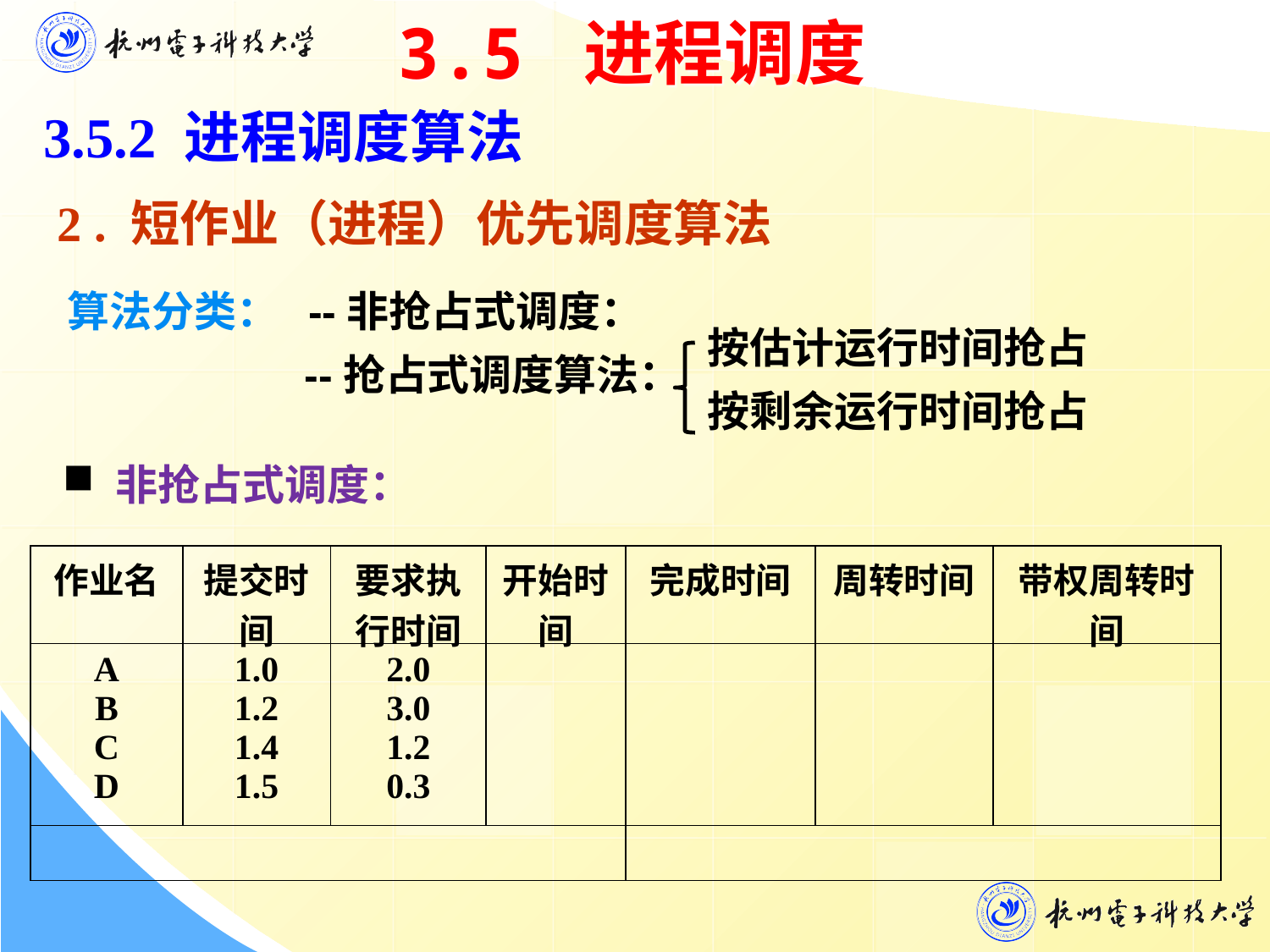

3.5 进程调度
3.5.2 进程调度算法
2 . 短作业（进程）优先调度算法
算法分类：  --非抢占式调度：
                    --抢占式调度算法：
按估计运行时间抢占
按剩余运行时间抢占

 非抢占式调度：
| 作业名 | 提交时间 | 要求执行时间 | 开始时间 | 完成时间 | 周转时间 | 带权周转时间 |
| --- | --- | --- | --- | --- | --- | --- |
| A B C D | 1.0 1.2 1.4 1.5 | 2.0 3.0 1.2 0.3 |  |  |  |  |
|  |  |  |  |  |  |  |